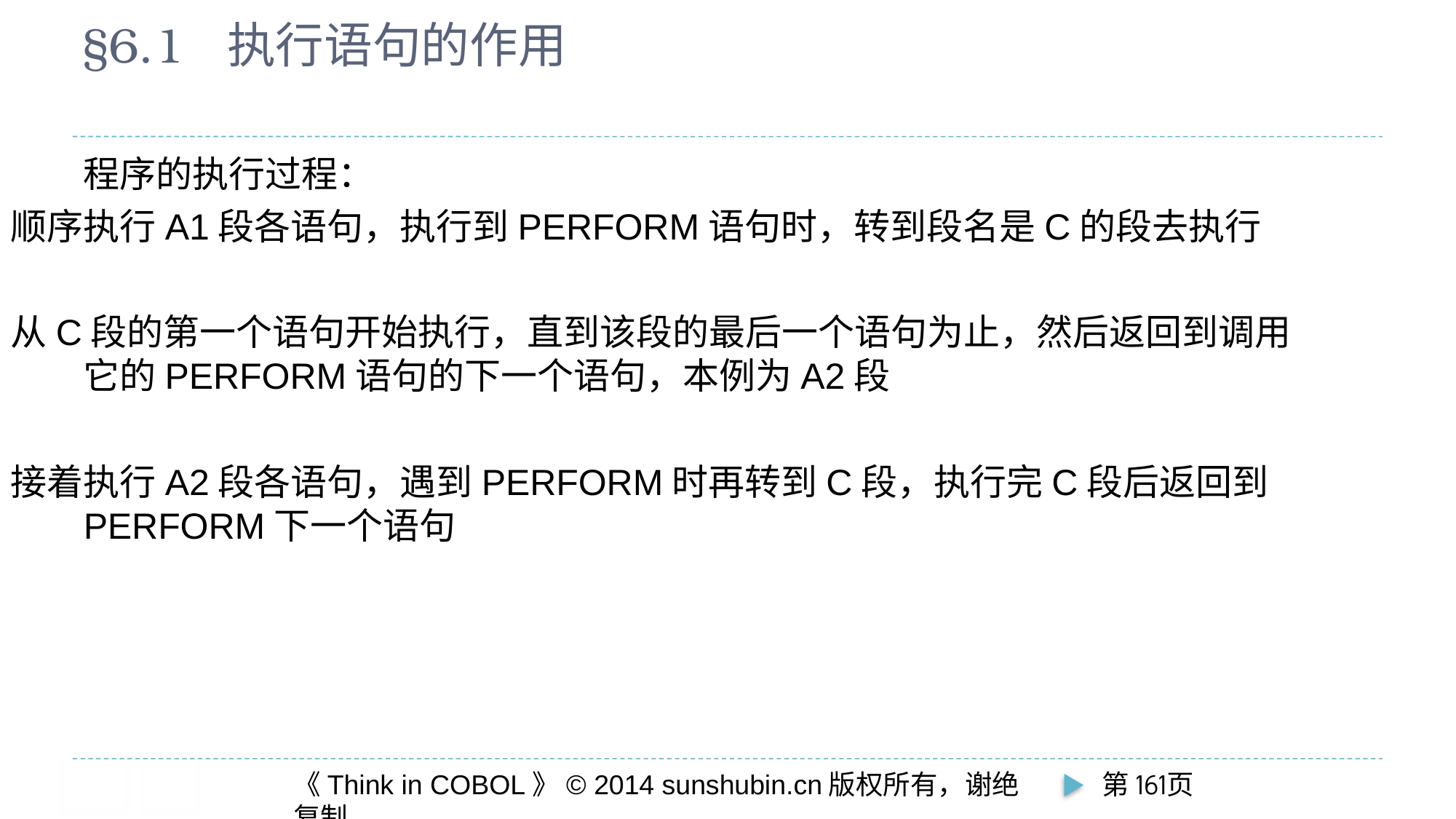

# §6.1  执行语句的作用
	程序的执行过程：
顺序执行A1段各语句，执行到PERFORM语句时，转到段名是C的段去执行

从C段的第一个语句开始执行，直到该段的最后一个语句为止，然后返回到调用它的PERFORM语句的下一个语句，本例为A2段

接着执行A2段各语句，遇到PERFORM时再转到C段，执行完C段后返回到PERFORM下一个语句